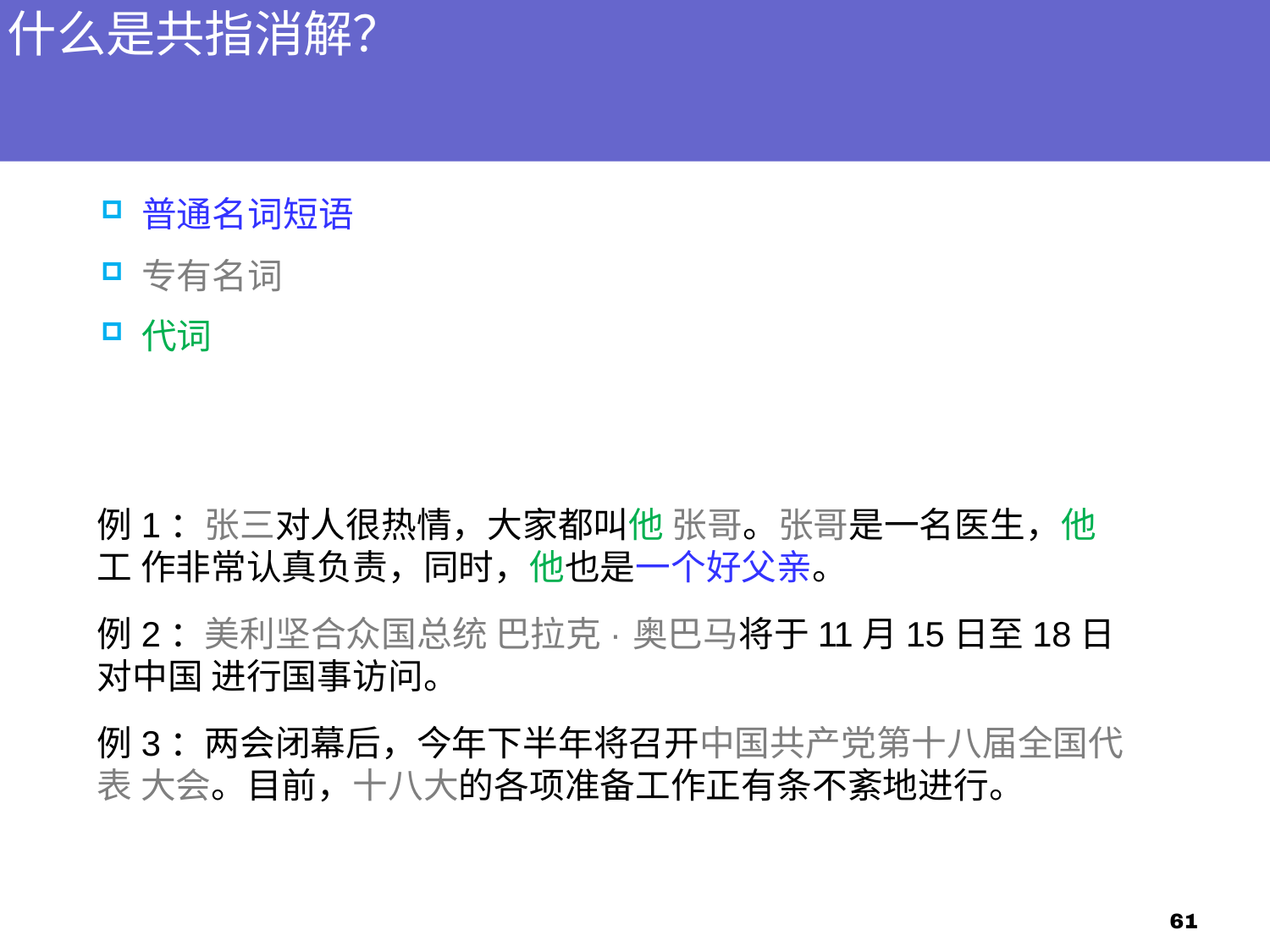

# 什么是共指消解？
表述的分类
普通名词短语
专有名词
代词
例1：张三对人很热情，大家都叫他 张哥。张哥是一名医生，他工 作非常认真负责，同时，他也是一个好父亲。

例2：美利坚合众国总统 巴拉克·奥巴马将于11月15日至18日对中国 进行国事访问。

例3：两会闭幕后，今年下半年将召开中国共产党第十八届全国代表 大会。目前，十八大的各项准备工作正有条不紊地进行。
61